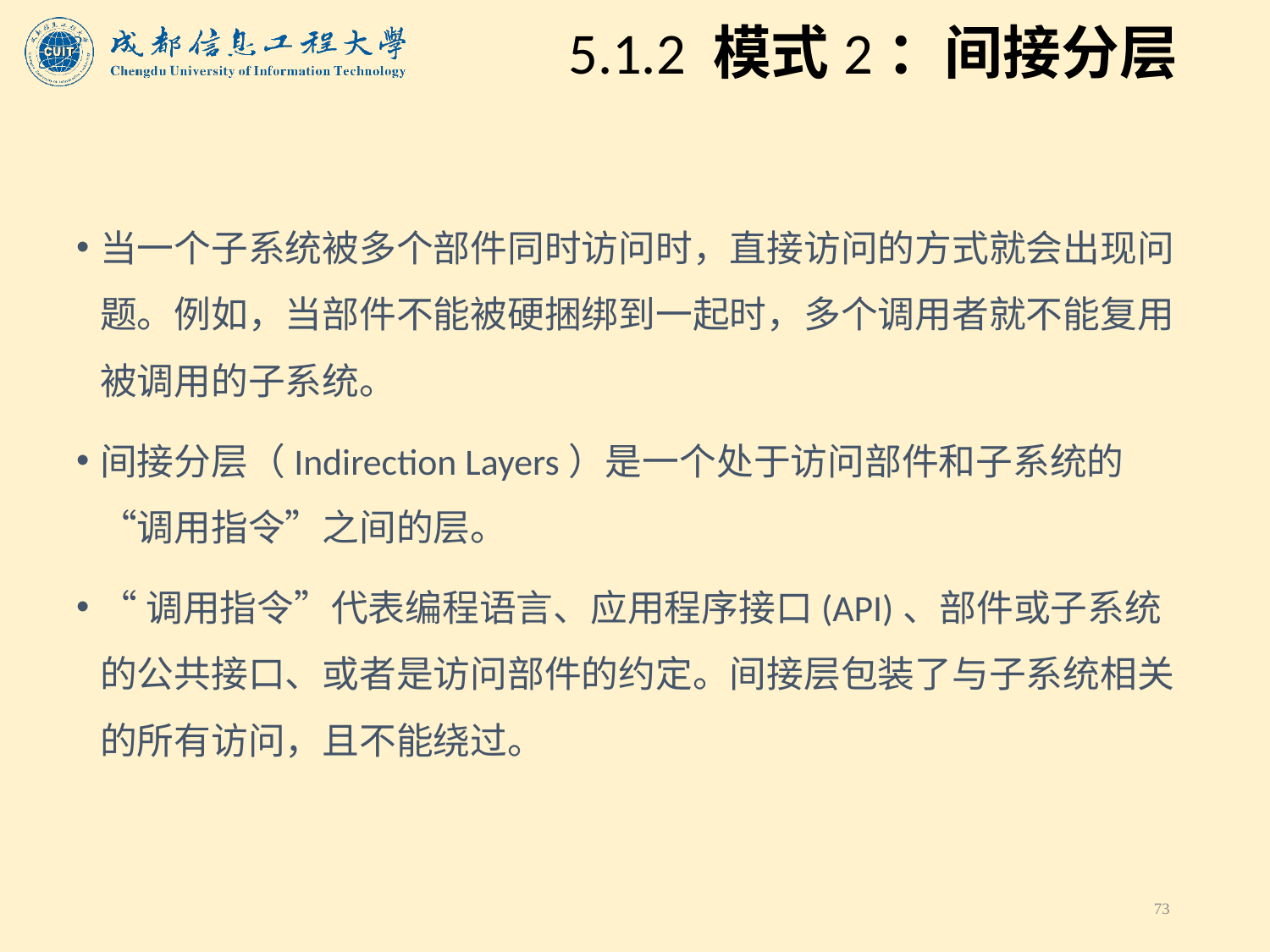

# 5.1.2 模式2：间接分层
当一个子系统被多个部件同时访问时，直接访问的方式就会出现问题。例如，当部件不能被硬捆绑到一起时，多个调用者就不能复用被调用的子系统。
间接分层（Indirection Layers）是一个处于访问部件和子系统的“调用指令”之间的层。
“调用指令”代表编程语言、应用程序接口(API)、部件或子系统的公共接口、或者是访问部件的约定。间接层包装了与子系统相关的所有访问，且不能绕过。
73